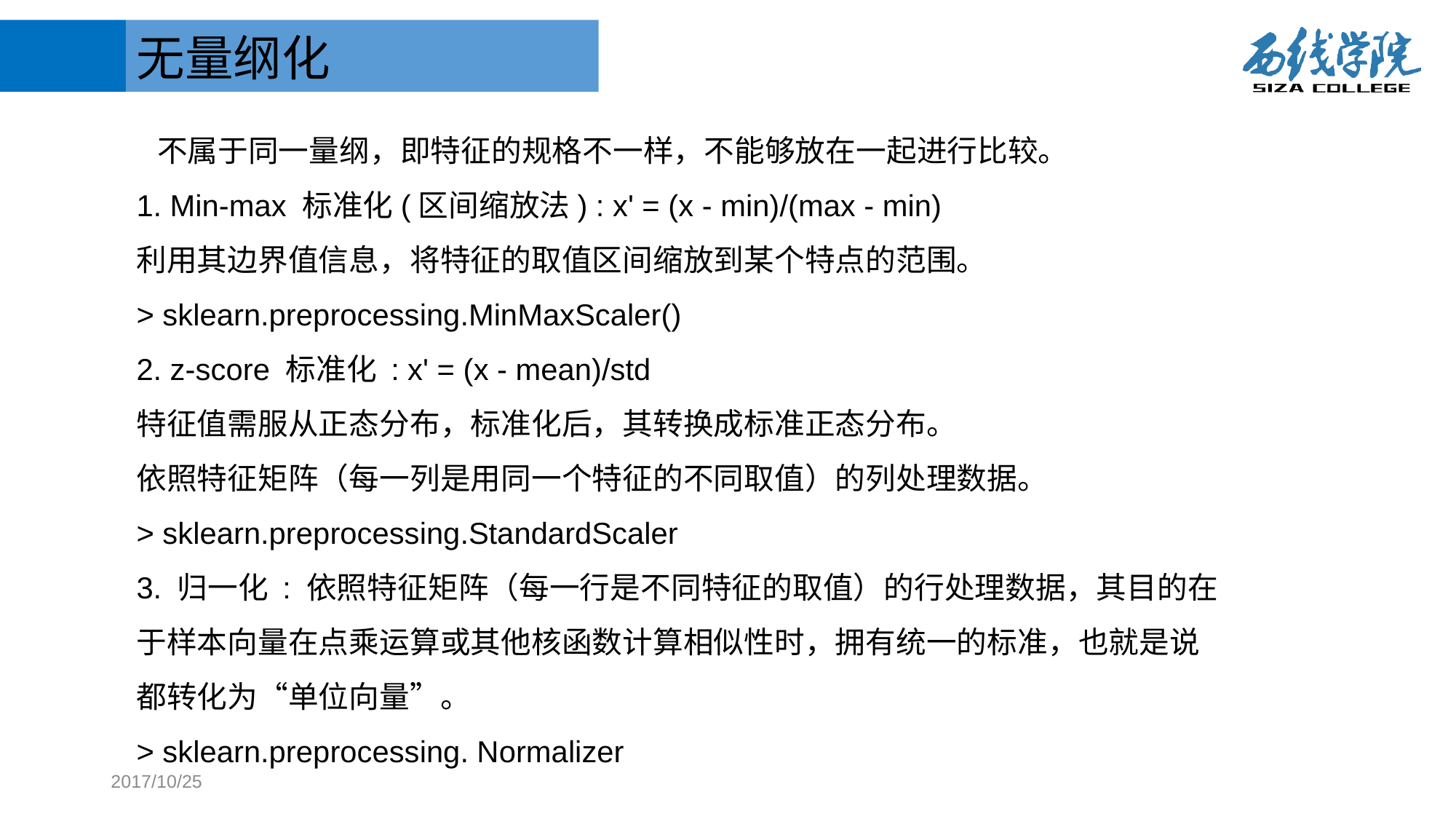

无量纲化
  不属于同一量纲，即特征的规格不一样，不能够放在一起进行比较。
1. Min-max 标准化(区间缩放法) : x' = (x - min)/(max - min)
利用其边界值信息，将特征的取值区间缩放到某个特点的范围。
> sklearn.preprocessing.MinMaxScaler()
2. z-score 标准化 : x' = (x - mean)/std
特征值需服从正态分布，标准化后，其转换成标准正态分布。
依照特征矩阵（每一列是用同一个特征的不同取值）的列处理数据。
> sklearn.preprocessing.StandardScaler
3. 归一化 : 依照特征矩阵（每一行是不同特征的取值）的行处理数据，其目的在于样本向量在点乘运算或其他核函数计算相似性时，拥有统一的标准，也就是说都转化为“单位向量”。
> sklearn.preprocessing. Normalizer
2017/10/25